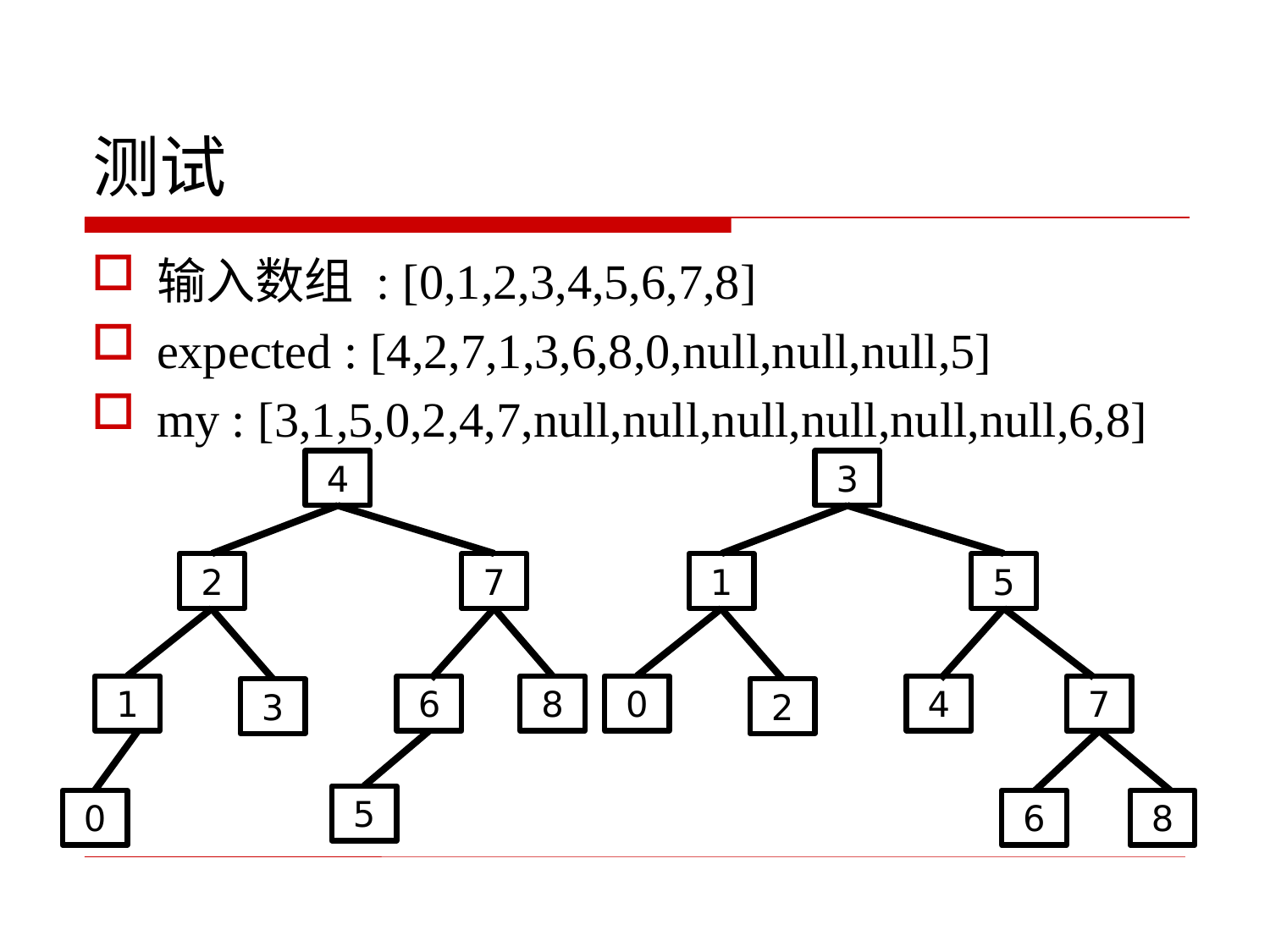

# 测试
输入数组 : [0,1,2,3,4,5,6,7,8]
expected : [4,2,7,1,3,6,8,0,null,null,null,5]
my : [3,1,5,0,2,4,7,null,null,null,null,null,null,6,8]
4
2
7
6
8
1
3
5
0
3
1
5
4
7
0
2
6
8